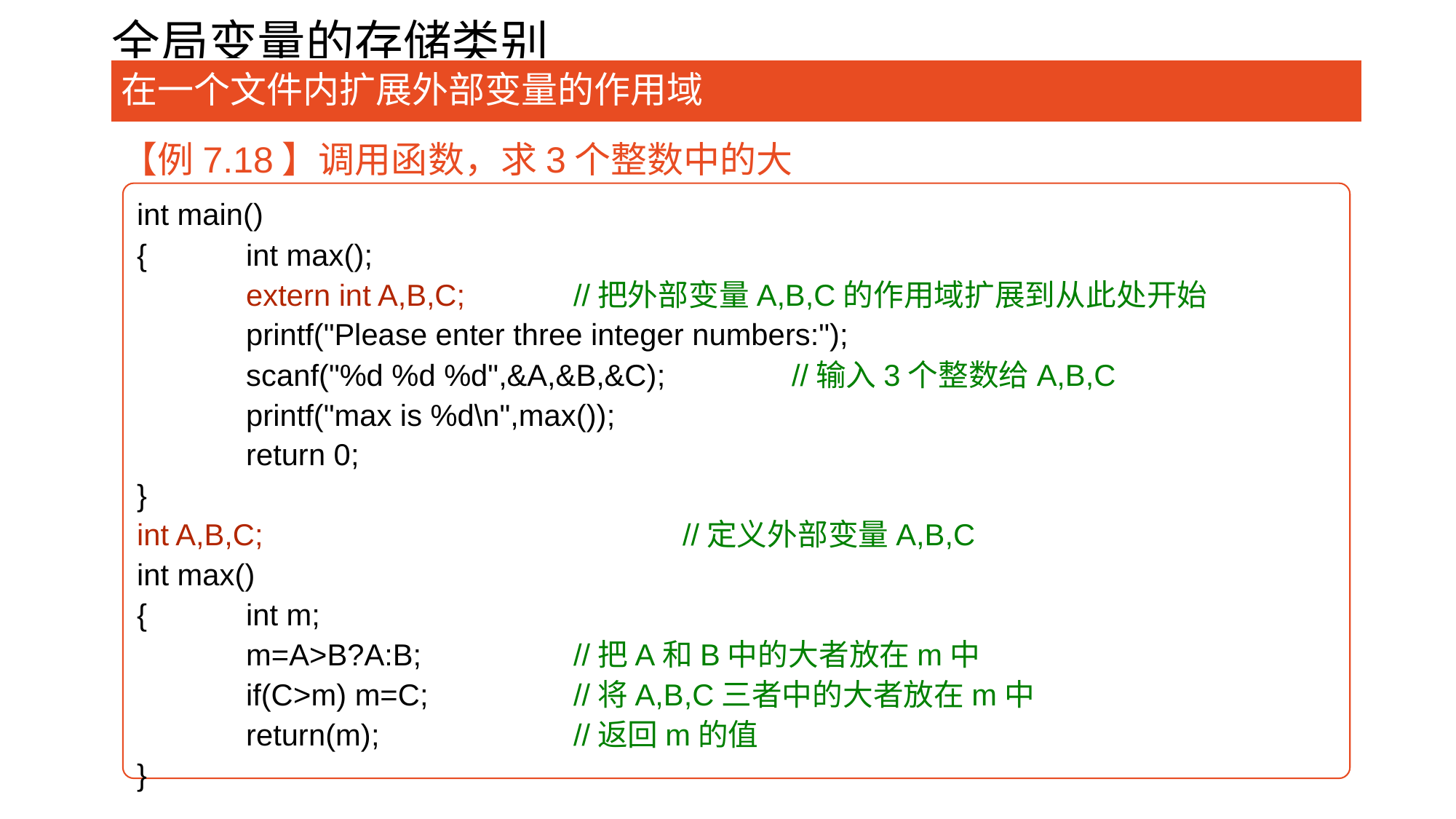

# 全局变量的存储类别
在一个文件内扩展外部变量的作用域
【例7.18】调用函数，求3个整数中的大者。
int main()
{	int max();
	extern int A,B,C;	//把外部变量A,B,C的作用域扩展到从此处开始
	printf("Please enter three integer numbers:");
	scanf("%d %d %d",&A,&B,&C);		//输入3个整数给A,B,C
	printf("max is %d\n",max());
	return 0;
}
int A,B,C;				//定义外部变量A,B,C
int max()
{	int m;
	m=A>B?A:B;		//把A和B中的大者放在m中
	if(C>m) m=C;		//将A,B,C三者中的大者放在m中
	return(m);		//返回m的值
}